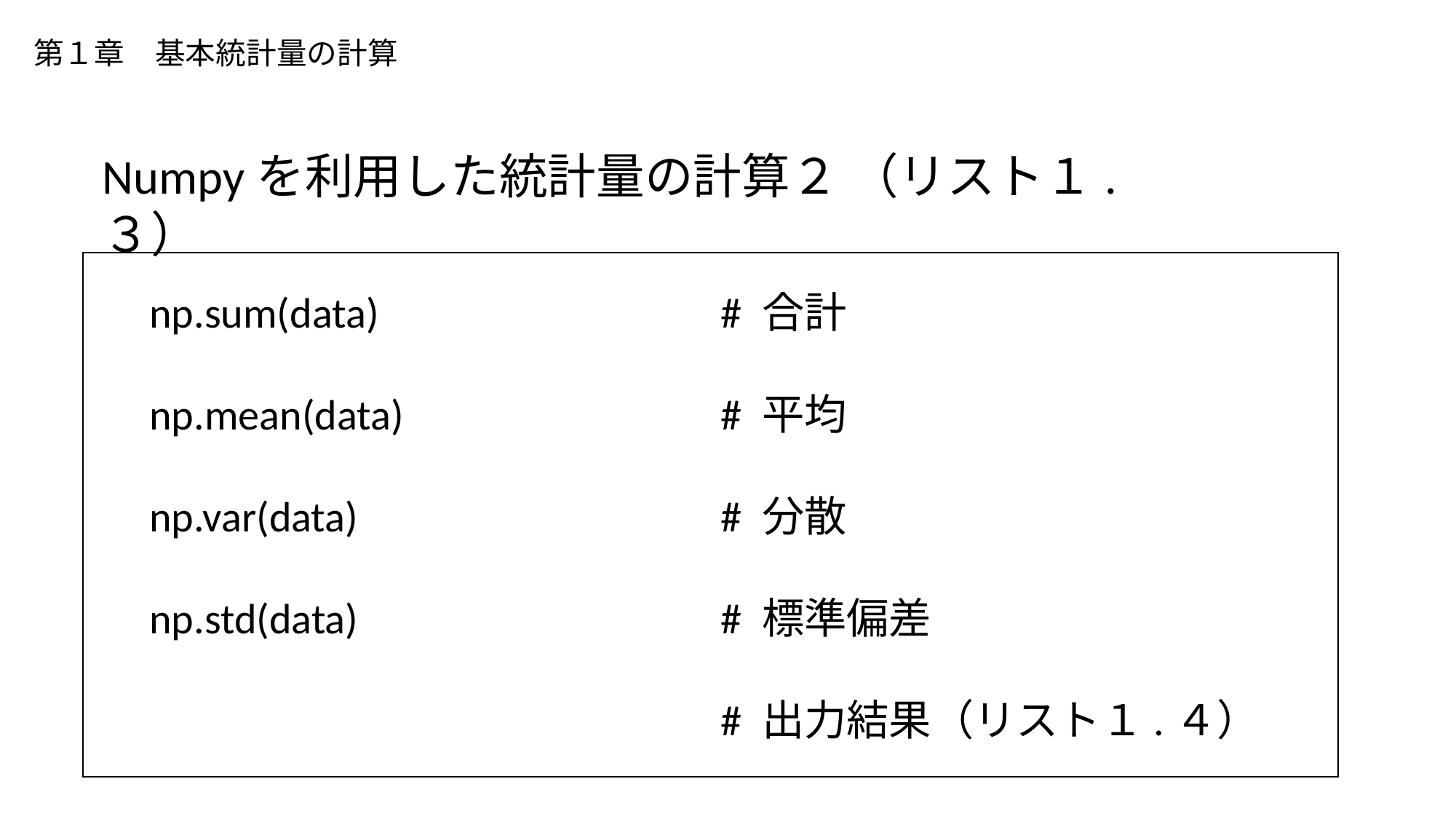

# 第１章　基本統計量の計算
Numpyを利用した統計量の計算２ （リスト１.３）

np.sum(data)

np.mean(data)

np.var(data)

np.std(data)
# 合計

# 平均

# 分散

# 標準偏差

# 出力結果（リスト１.４）